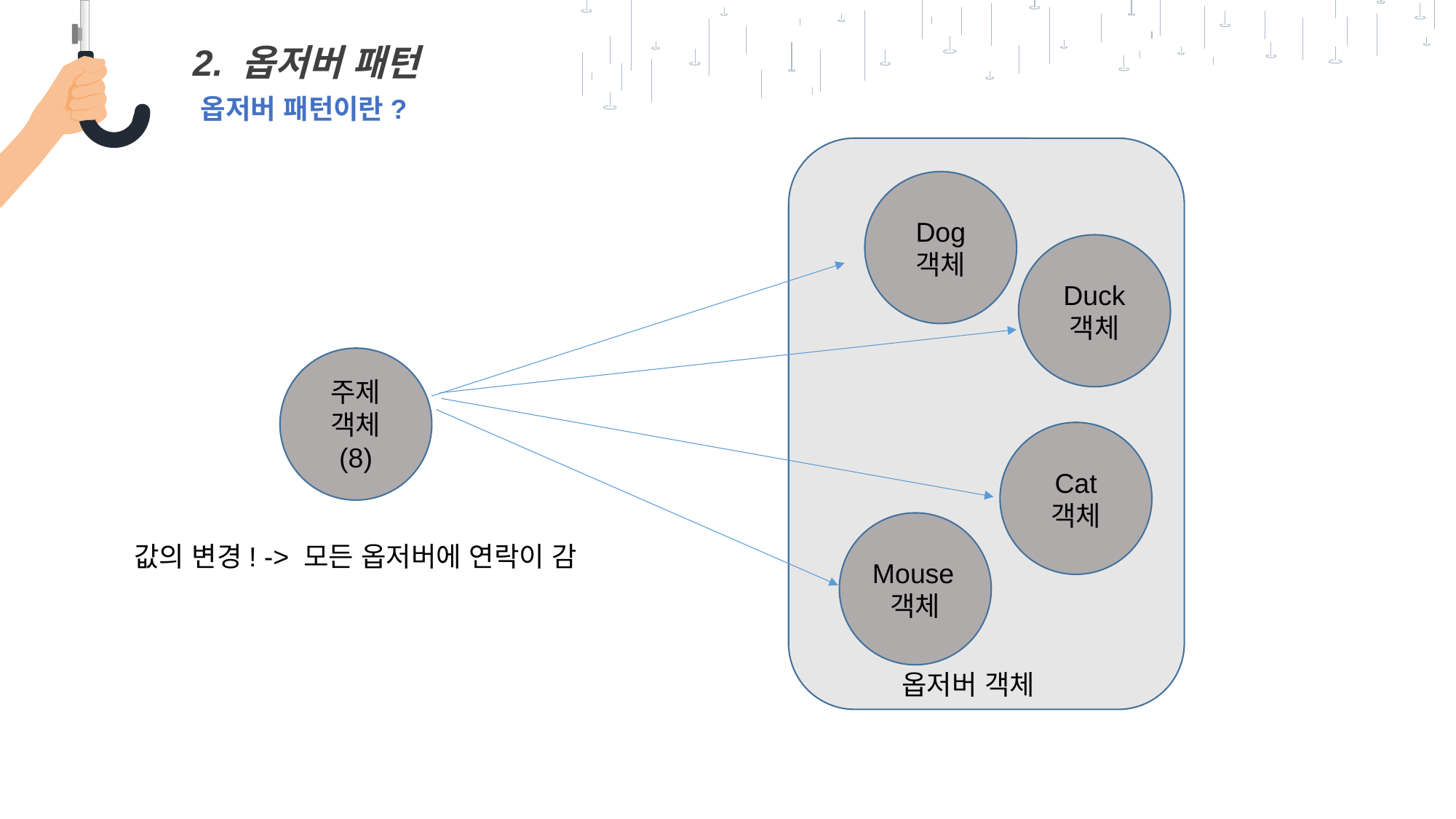

2. 옵저버 패턴
옵저버 패턴이란?

Dog
객체
Duck
객체
주제 객체
(8)
Cat
객체
Mouse객체
옵저버 객체
값의 변경! -> 모든 옵저버에 연락이 감